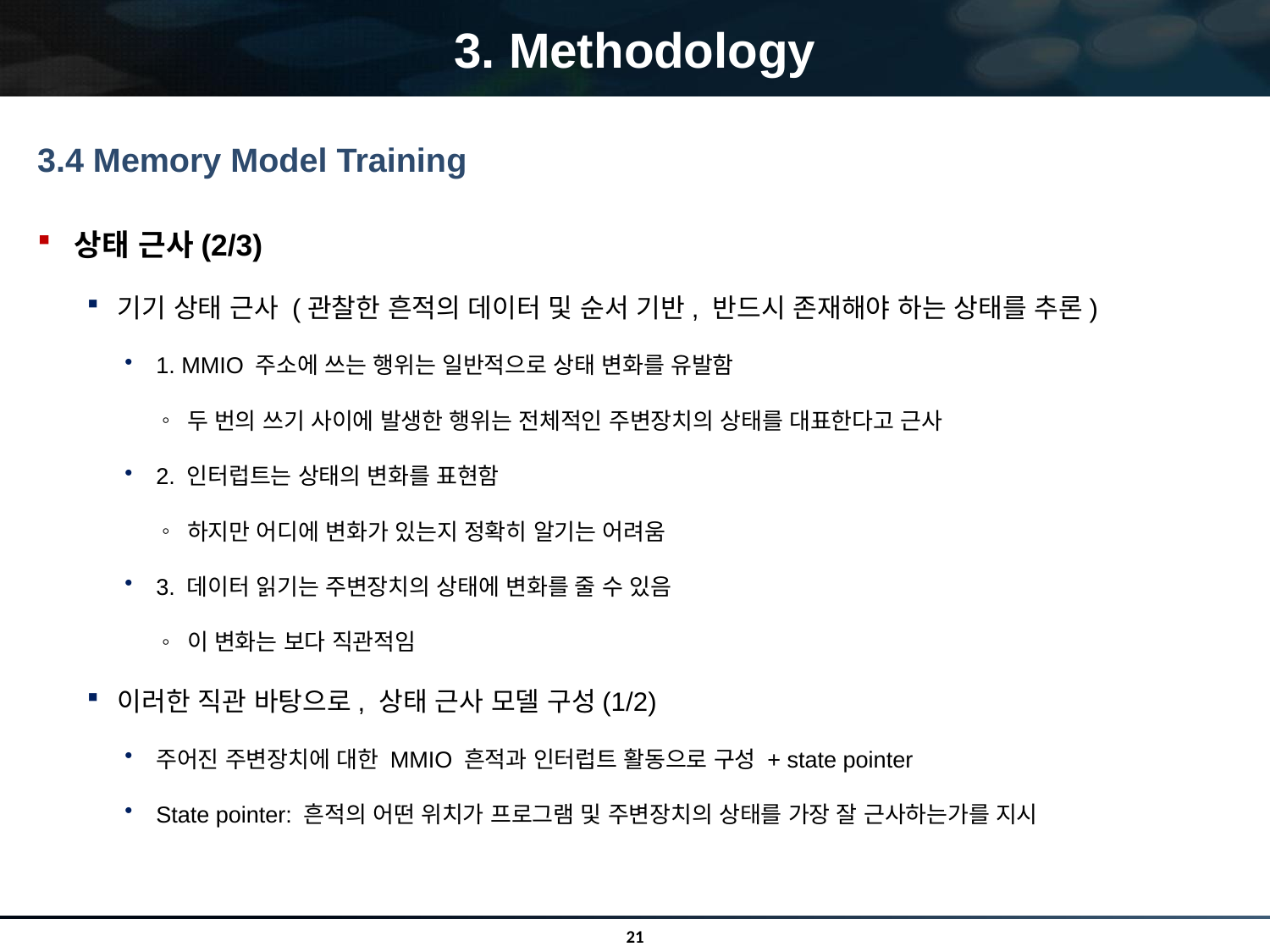

# 3. Methodology
3.4 Memory Model Training
상태 근사(2/3)
기기 상태 근사 (관찰한 흔적의 데이터 및 순서 기반, 반드시 존재해야 하는 상태를 추론)
1. MMIO 주소에 쓰는 행위는 일반적으로 상태 변화를 유발함
두 번의 쓰기 사이에 발생한 행위는 전체적인 주변장치의 상태를 대표한다고 근사
2. 인터럽트는 상태의 변화를 표현함
하지만 어디에 변화가 있는지 정확히 알기는 어려움
3. 데이터 읽기는 주변장치의 상태에 변화를 줄 수 있음
이 변화는 보다 직관적임
이러한 직관 바탕으로, 상태 근사 모델 구성(1/2)
주어진 주변장치에 대한 MMIO 흔적과 인터럽트 활동으로 구성 + state pointer
State pointer: 흔적의 어떤 위치가 프로그램 및 주변장치의 상태를 가장 잘 근사하는가를 지시